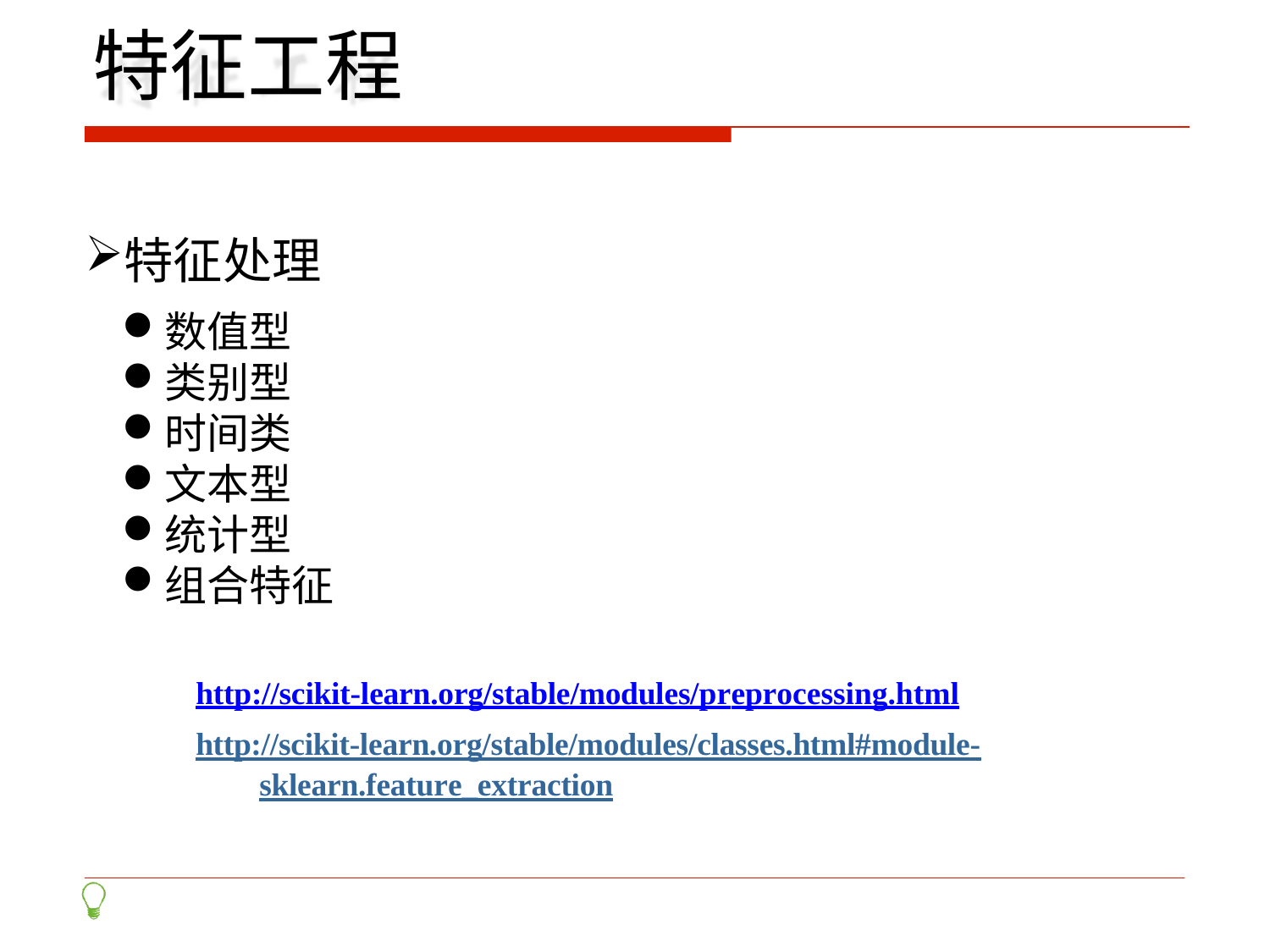

特征工程
特征处理

数值型
类别型
时间类
文本型
统计型
组合特征
http://scikit-learn.org/stable/modules/preprocessing.html

http://scikit-learn.org/stable/modules/classes.html#module- sklearn.feature_extraction